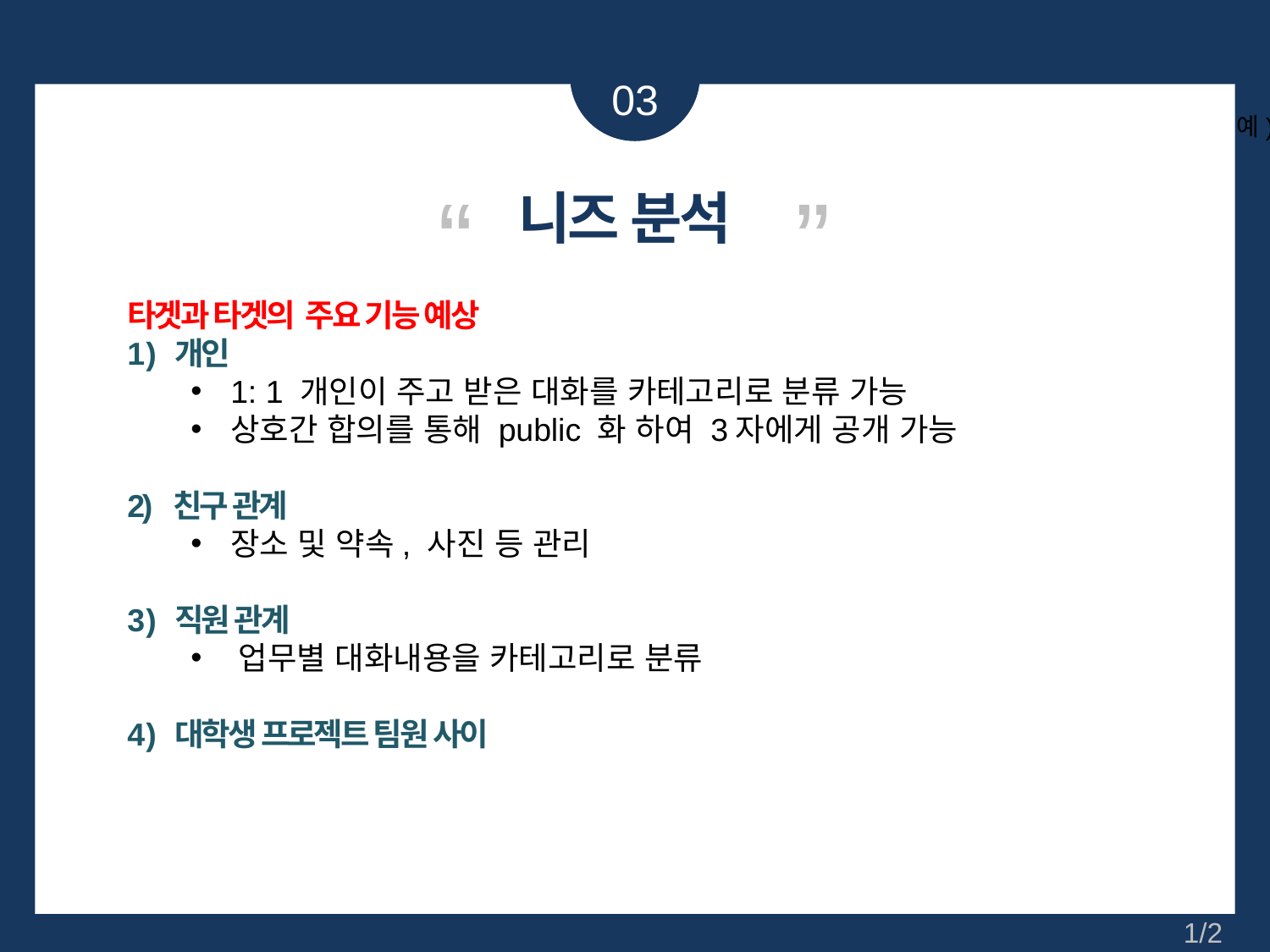

03
예)
“           ”
니즈 분석
타겟과 타겟의  주요 기능 예상
개인
1: 1 개인이 주고 받은 대화를 카테고리로 분류 가능
상호간 합의를 통해 public 화 하여 3자에게 공개 가능

2)  친구 관계
장소 및 약속, 사진 등 관리

직원 관계
업무별 대화내용을 카테고리로 분류

대학생 프로젝트 팀원 사이

1/2